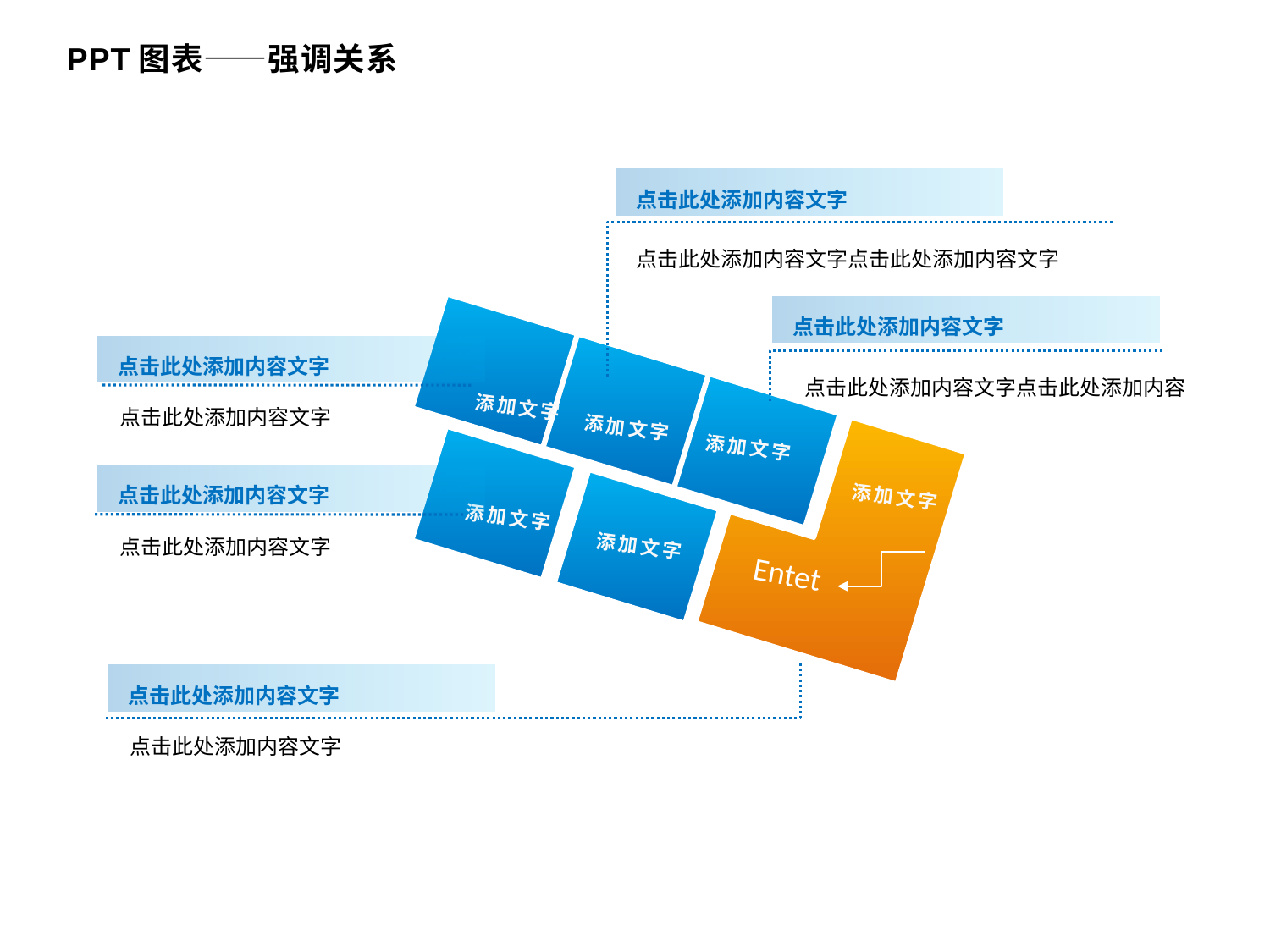

PPT图表——强调关系
点击此处添加内容文字

点击此处添加内容文字点击此处添加内容文字
点击此处添加内容文字

点击此处添加内容文字

点击此处添加内容文字点击此处添加内容

添加文字
点击此处添加内容文字
添加文字
添加文字
点击此处添加内容文字

添加文字
添加文字
点击此处添加内容文字
添加文字
Entet
点击此处添加内容文字

点击此处添加内容文字
锐得PPT炫彩立体图表
 www.ruideppt.net